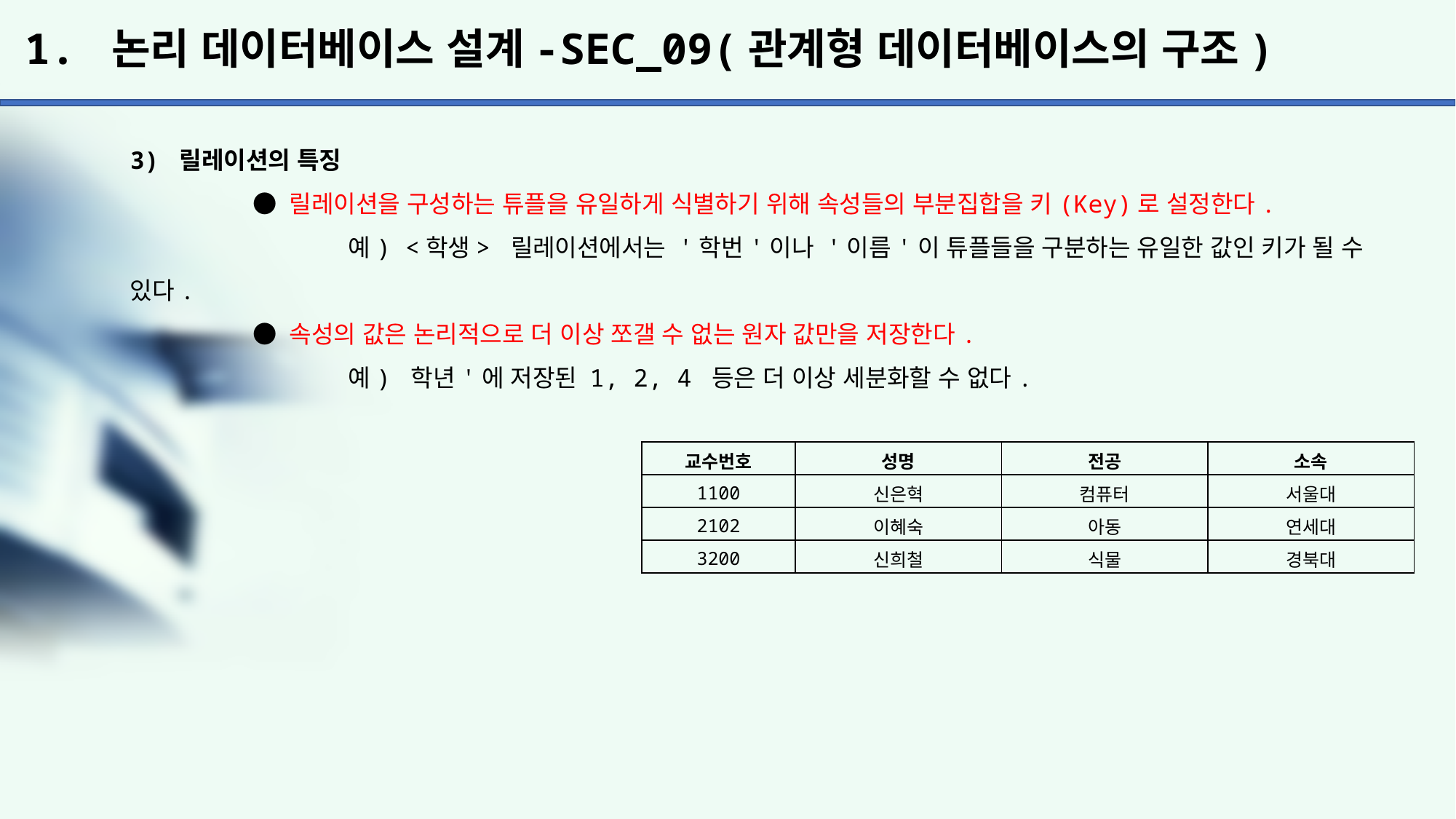

# 1. 논리 데이터베이스 설계-SEC_09(관계형 데이터베이스의 구조)
3) 릴레이션의 특징
	  ● 릴레이션을 구성하는 튜플을 유일하게 식별하기 위해 속성들의 부분집합을 키(Key)로 설정한다.
		예) <학생> 릴레이션에서는 '학번'이나 '이름'이 튜플들을 구분하는 유일한 값인 키가 될 수 있다.
	  ● 속성의 값은 논리적으로 더 이상 쪼갤 수 없는 원자 값만을 저장한다.
		예) 학년'에 저장된 1, 2, 4 등은 더 이상 세분화할 수 없다.
| 교수번호 | 성명 | 전공 | 소속 |
| --- | --- | --- | --- |
| 1100 | 신은혁 | 컴퓨터 | 서울대 |
| 2102 | 이혜숙 | 아동 | 연세대 |
| 3200 | 신희철 | 식물 | 경북대 |